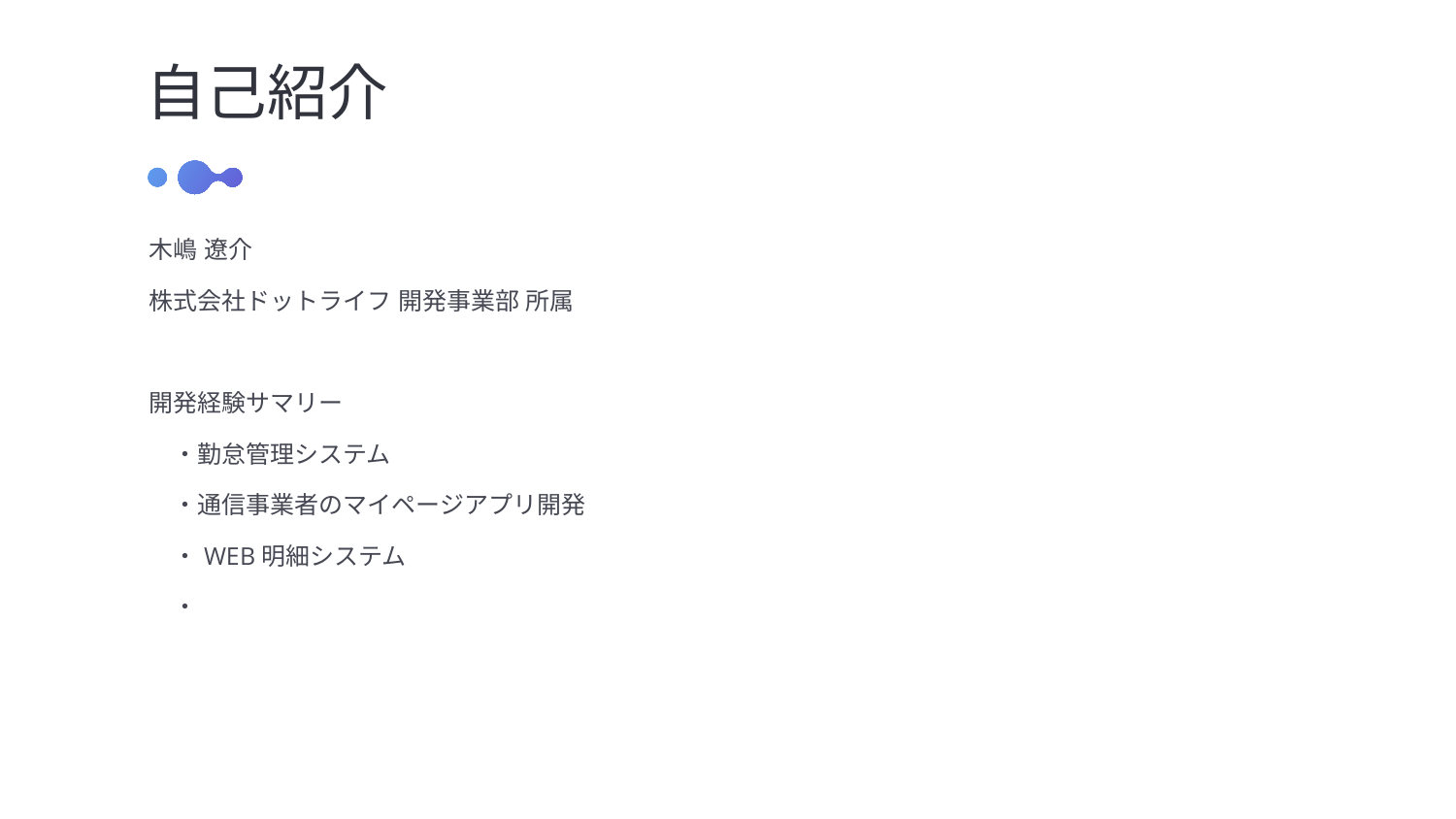

自己紹介

木嶋 遼介
株式会社ドットライフ 開発事業部 所属

開発経験サマリー
　・勤怠管理システム
　・通信事業者のマイページアプリ開発
　・WEB明細システム
　・